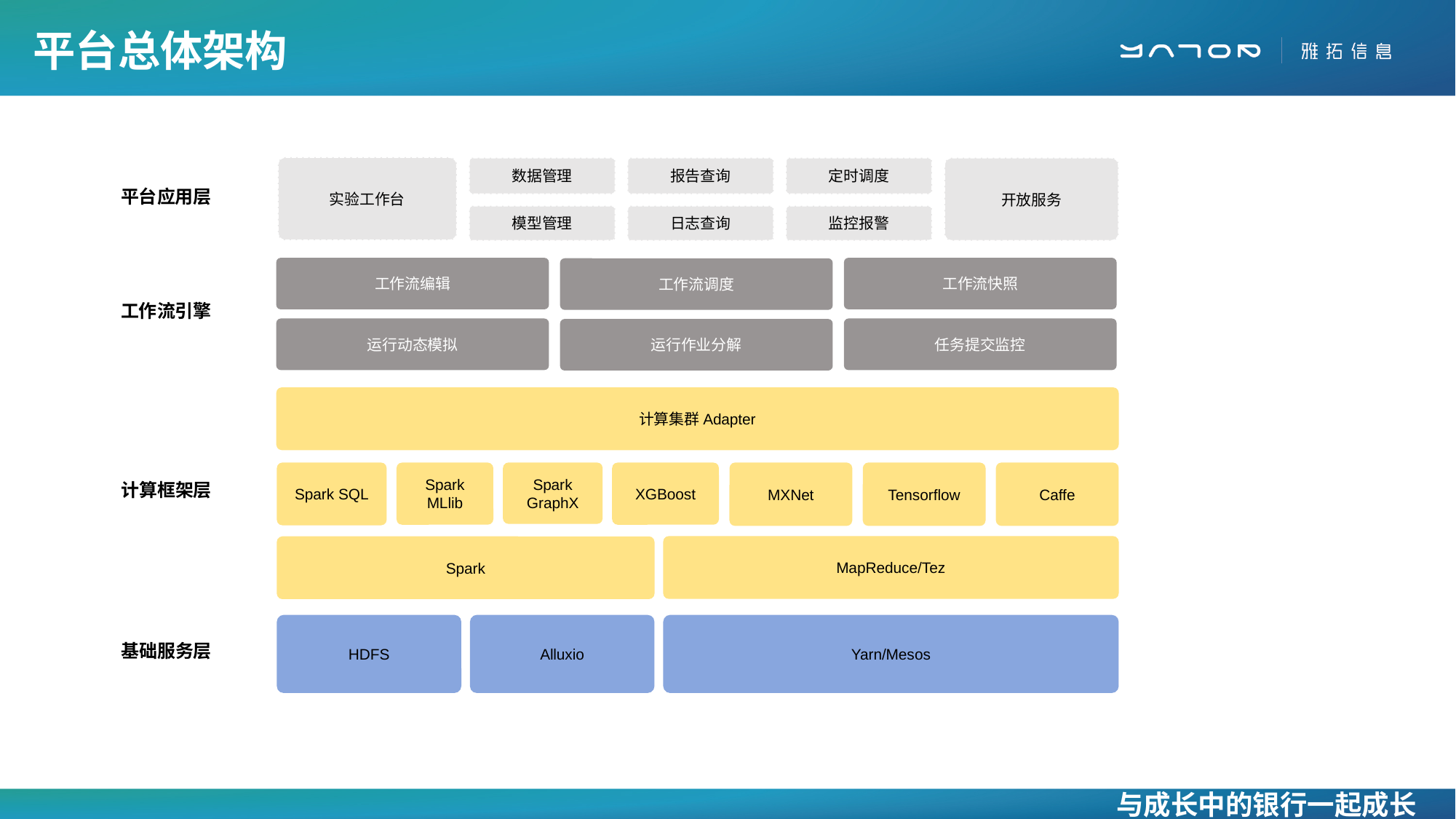

# 平台总体架构
实验工作台
开放服务
数据管理
报告查询
定时调度
平台应用层
模型管理
日志查询
监控报警
工作流编辑
工作流快照
工作流调度
工作流引擎
运行动态模拟
任务提交监控
运行作业分解
计算集群Adapter
Spark SQL
Spark MLlib
Spark GraphX
XGBoost
MXNet
Tensorflow
Caffe
计算框架层
MapReduce/Tez
Spark
Alluxio
HDFS
Yarn/Mesos
基础服务层